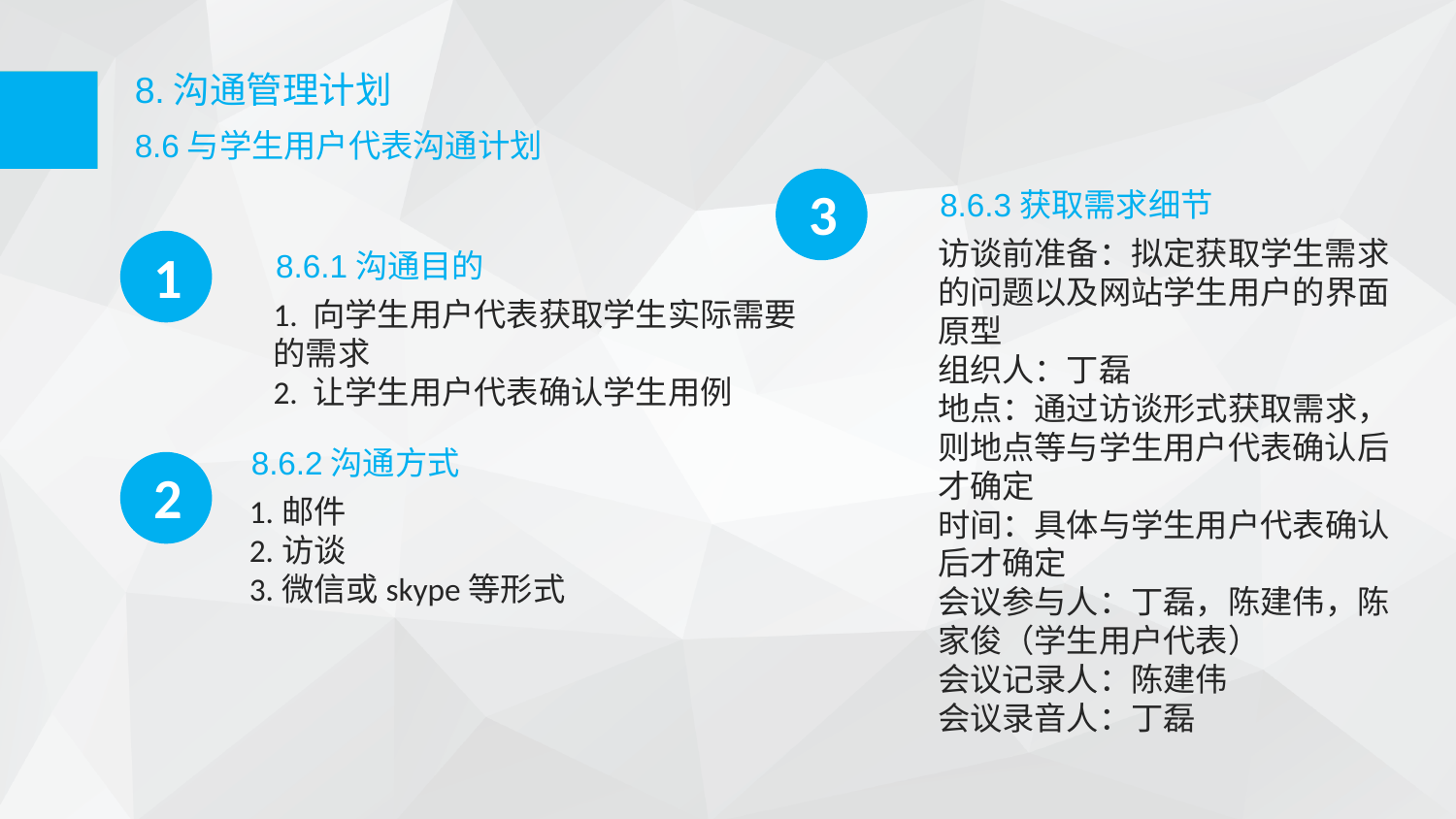

8.沟通管理计划

8.6与学生用户代表沟通计划

3
8.6.3获取需求细节
访谈前准备：拟定获取学生需求的问题以及网站学生用户的界面原型
组织人：丁磊
地点：通过访谈形式获取需求，则地点等与学生用户代表确认后才确定
时间：具体与学生用户代表确认后才确定
会议参与人：丁磊，陈建伟，陈家俊（学生用户代表）
会议记录人：陈建伟
会议录音人：丁磊

1
8.6.1沟通目的
1. 向学生用户代表获取学生实际需要的需求
2. 让学生用户代表确认学生用例
8.6.2沟通方式
1.邮件
2.访谈
3.微信或skype等形式

2